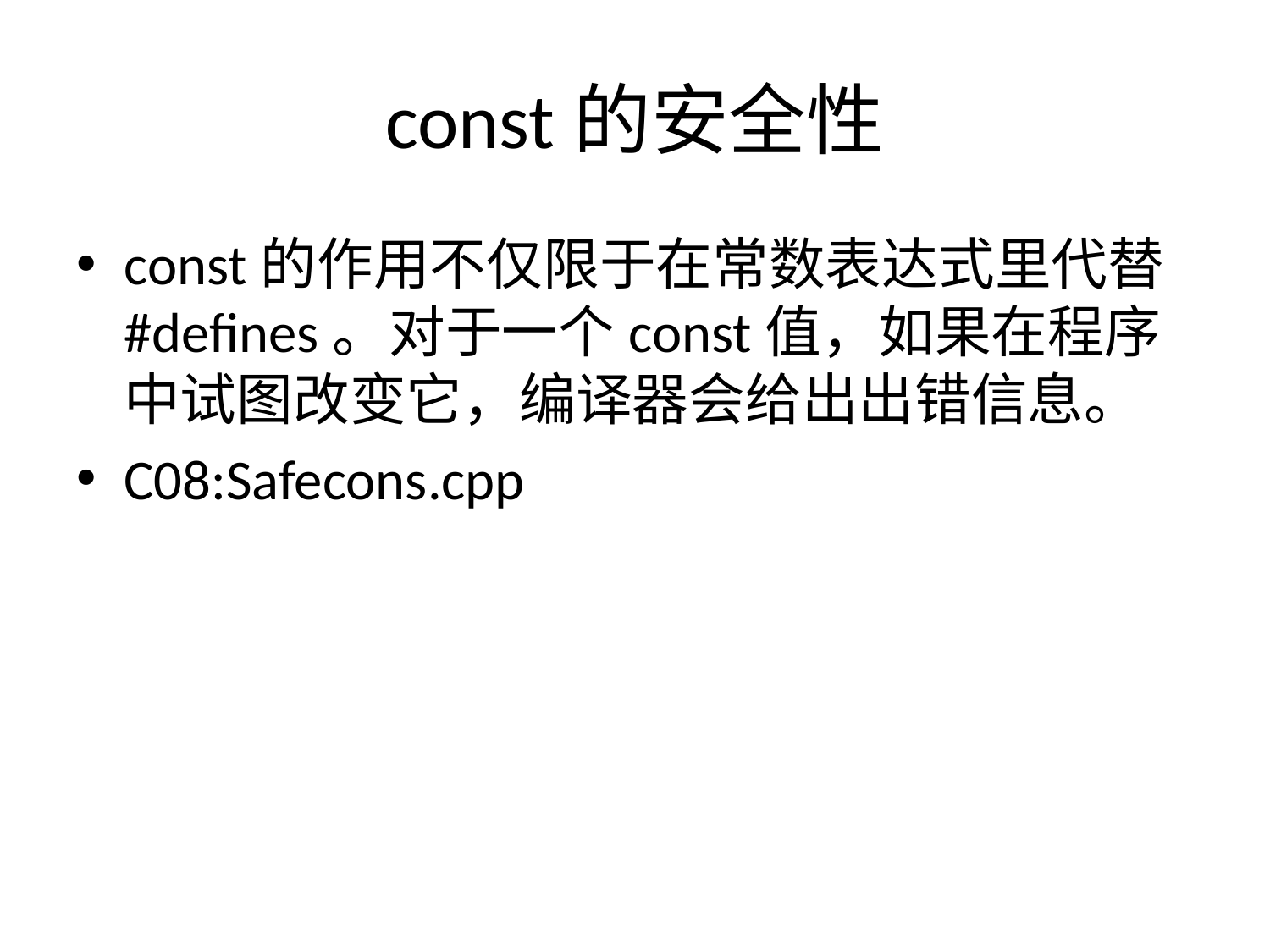

# const的安全性
const的作用不仅限于在常数表达式里代替#defines。对于一个const值，如果在程序中试图改变它，编译器会给出出错信息。
C08:Safecons.cpp